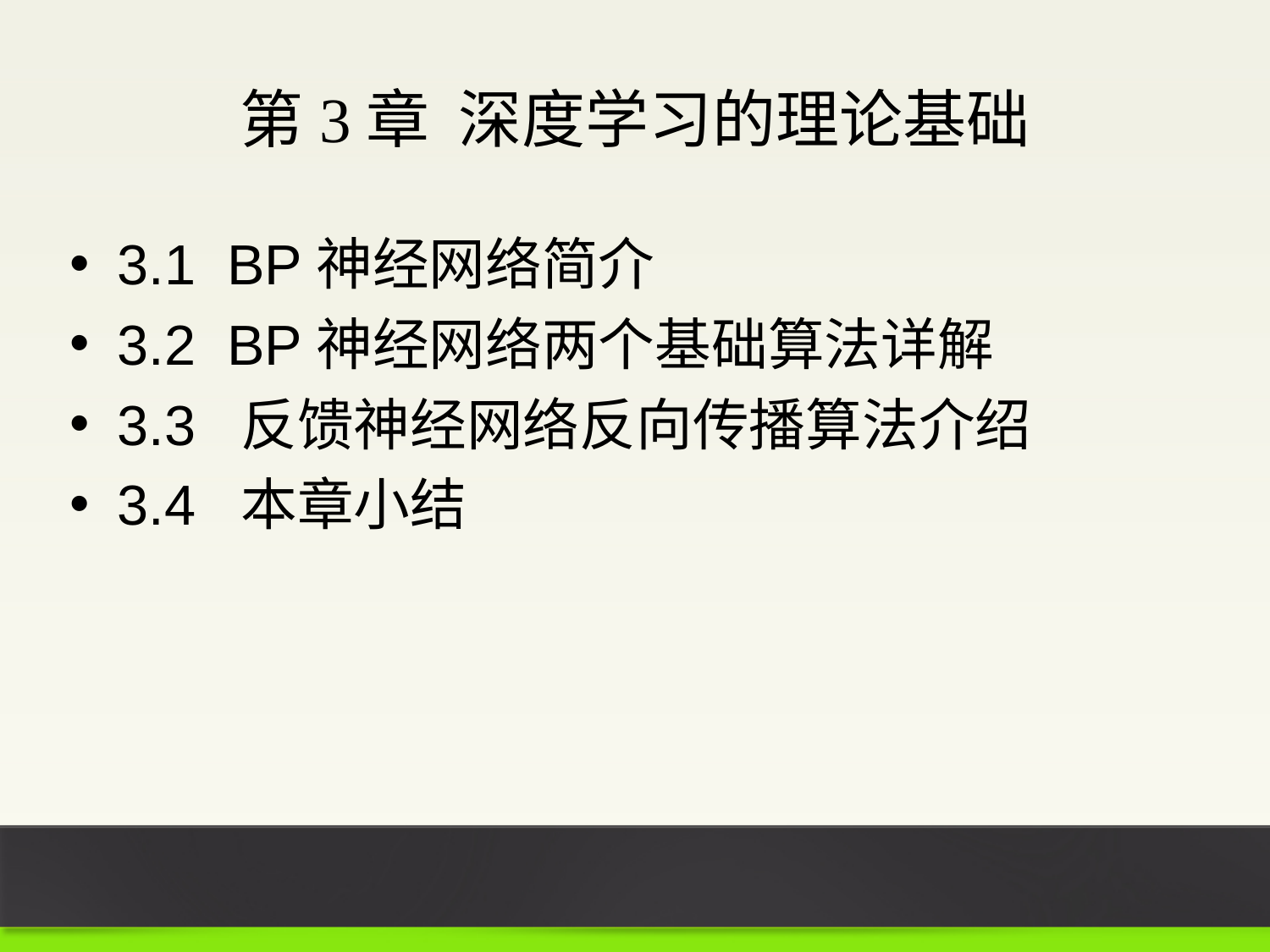

第3章  深度学习的理论基础
3.1  BP神经网络简介
3.2  BP神经网络两个基础算法详解
3.3  反馈神经网络反向传播算法介绍
3.4  本章小结